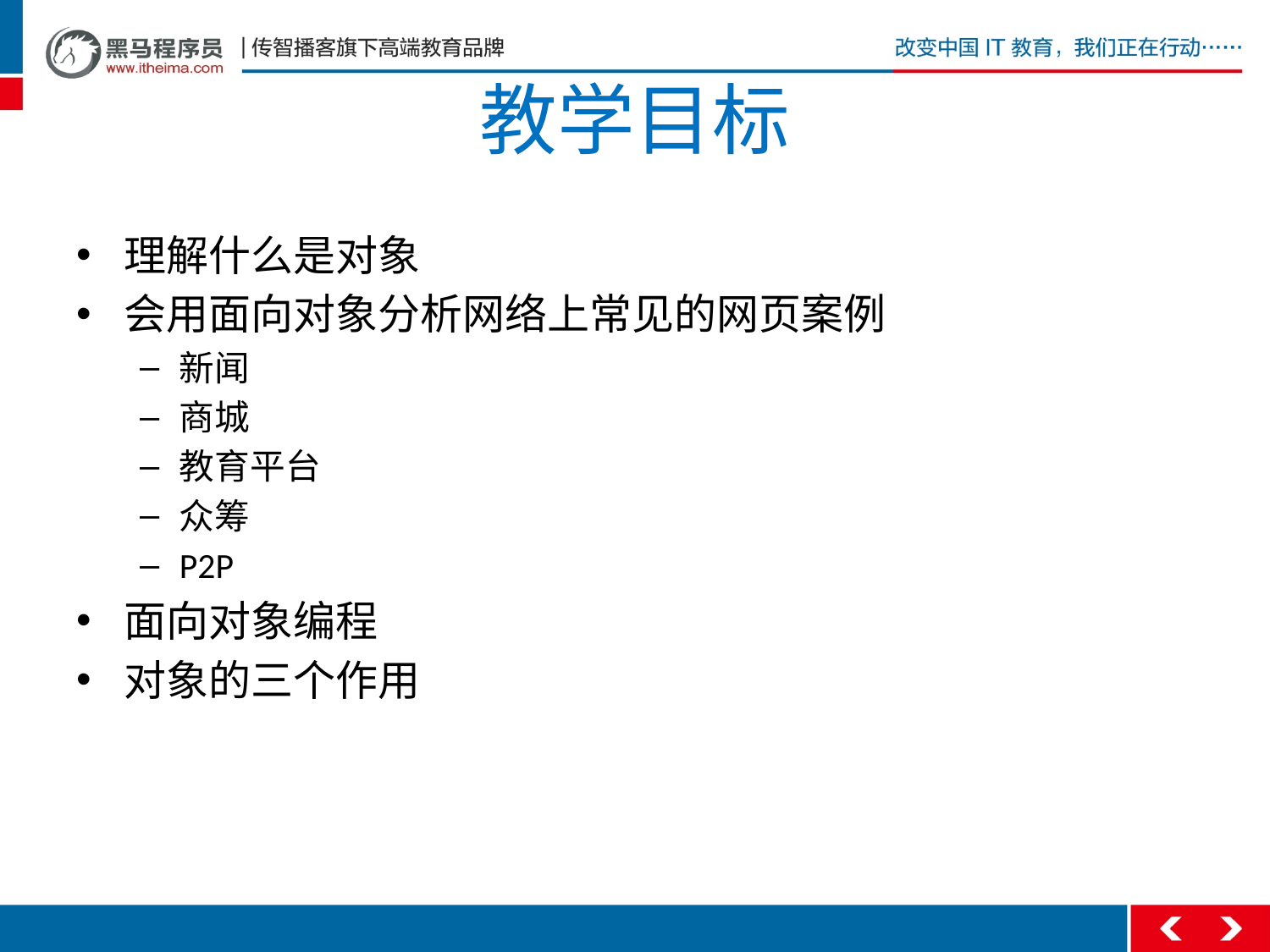

# 教学目标
理解什么是对象
会用面向对象分析网络上常见的网页案例
新闻
商城
教育平台
众筹
P2P
面向对象编程
对象的三个作用